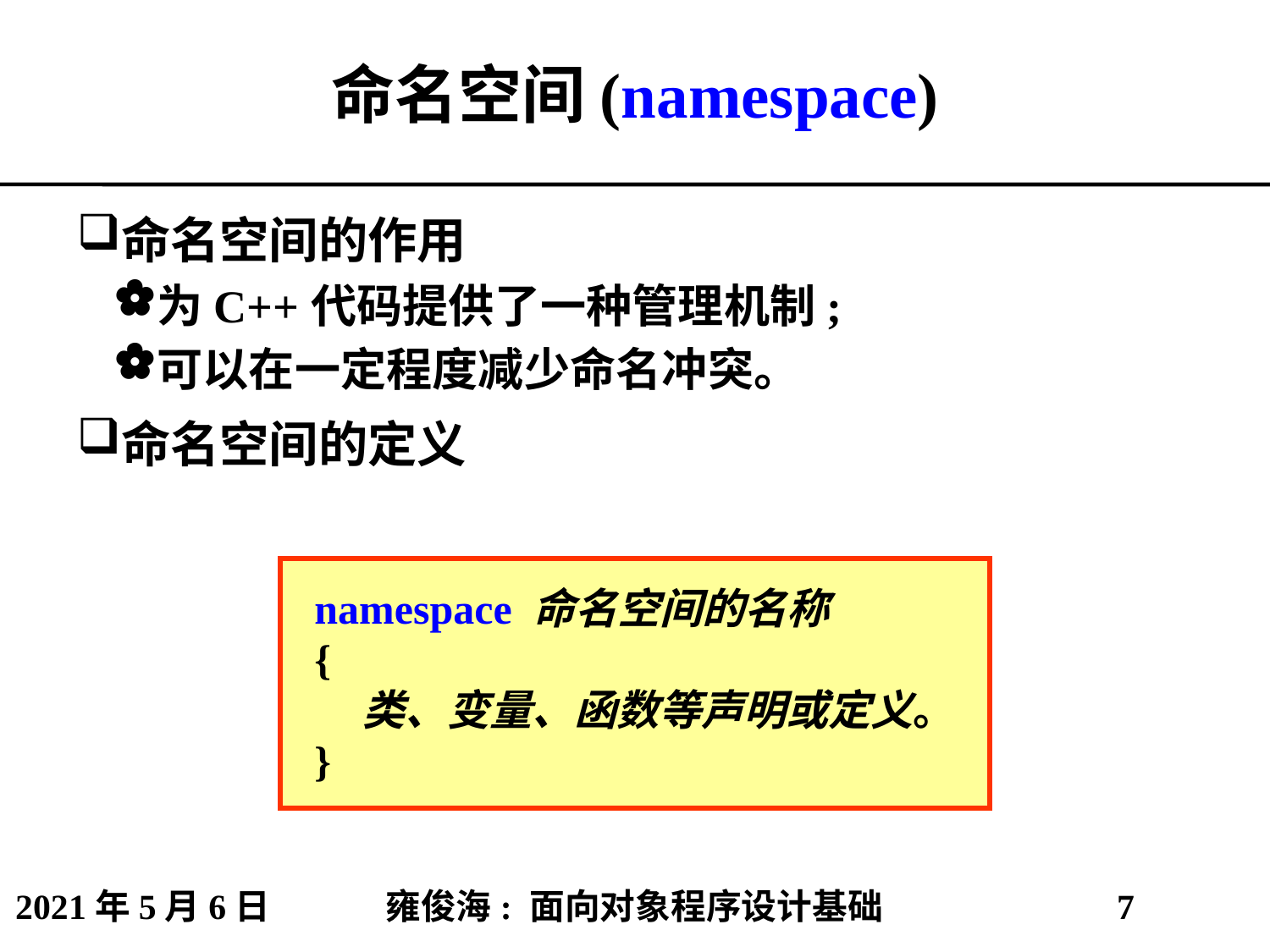

# 命名空间(namespace)

命名空间的作用
为C++代码提供了一种管理机制;
可以在一定程度减少命名冲突。
命名空间的定义
namespace 命名空间的名称
{
    类、变量、函数等声明或定义。
}
2021年5月6日
雍俊海: 面向对象程序设计基础
7